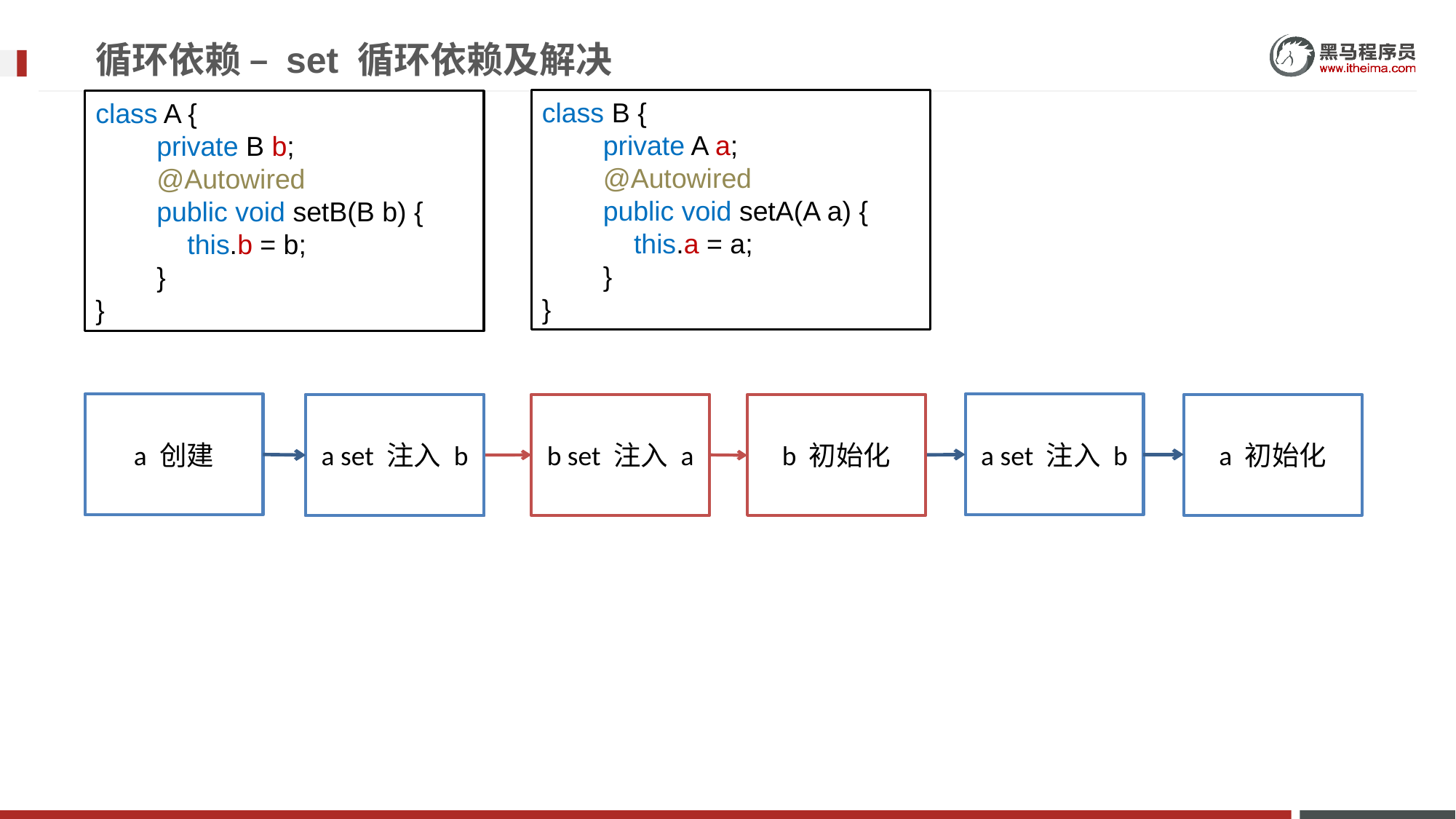

# 循环依赖 – set 循环依赖及解决
class B {
        private A a;
        @Autowired
        public void setA(A a) {
            this.a = a;
        }
}
class A {
        private B b;
        @Autowired
        public void setB(B b) {
            this.b = b;
        }
}
a 创建
a set 注入 b
b set 注入 a
b 初始化
a 初始化
b 创建
a set 注入 b